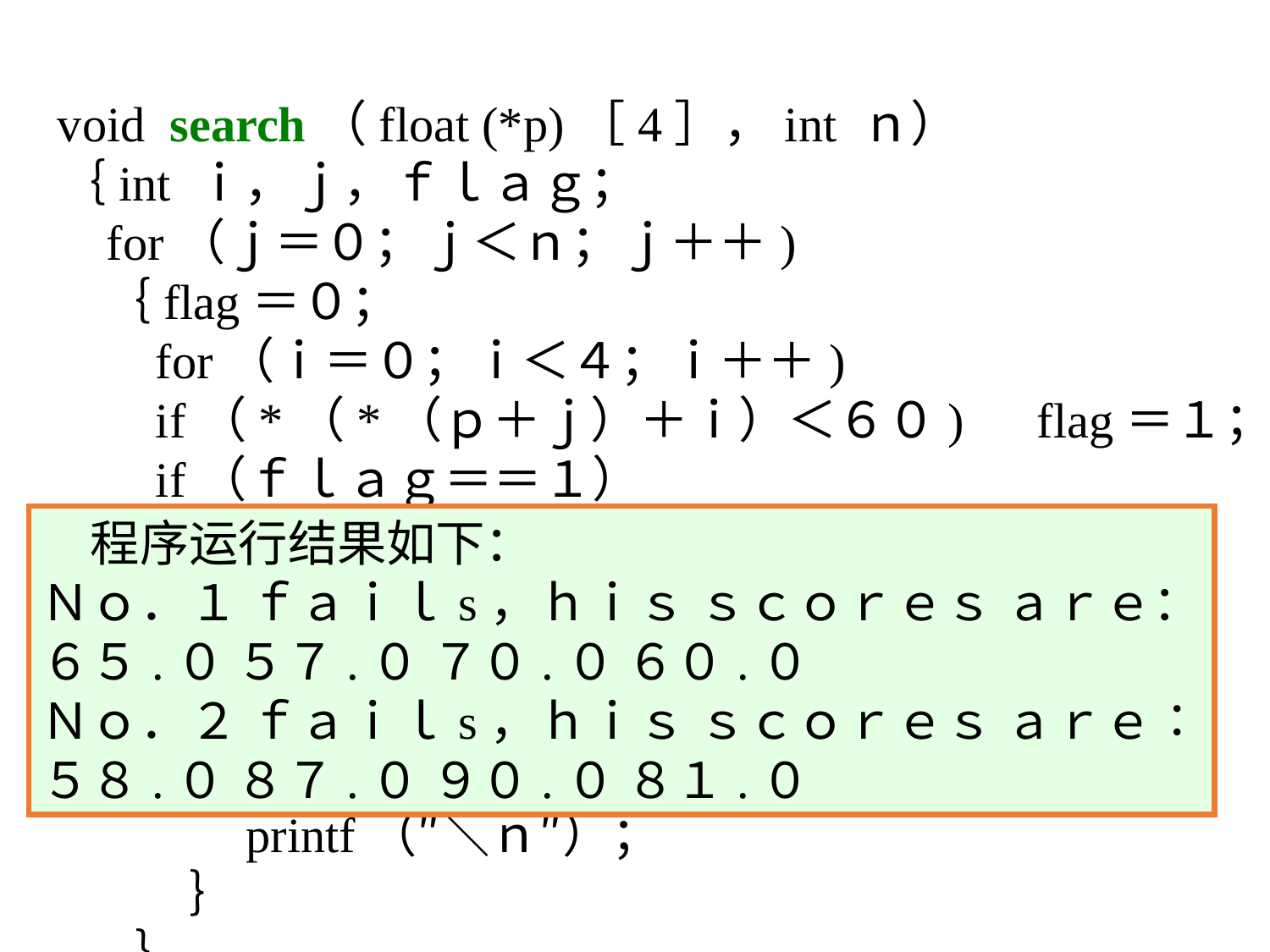

void  search（float (*p)［4］，int ｎ）
｛int ｉ，ｊ，ｆｌａｇ；
    for（ｊ＝０；ｊ＜ｎ；ｊ＋＋)
   ｛flag＝０；
        for（ｉ＝０；ｉ＜４；ｉ＋＋)
        if（*（*（ｐ＋ｊ）＋ｉ）＜６０)　flag＝１；
        if（ｆｌａｇ＝＝１）
           { printf("No.%d fails，his scores are:＼n"，j+1);
      　　 for（ｉ＝０；ｉ＜４；ｉ＋＋）
               printf（″%５.１ｆ″，*(*(ｐ＋ｊ)＋ｉ))；
      　　printf（″＼ｎ″）；
　　   ｝
      ｝
｝
　程序运行结果如下：
Ｎｏ．１ ｆａｉｌs，ｈｉｓ ｓｃｏｒｅｓ ａｒｅ：
６５.０ ５７.０ ７０.０ ６０.０
Ｎｏ．２ ｆａｉｌs，ｈｉｓ ｓｃｏｒｅｓ ａｒｅ∶
５８.０ ８７.０ ９０.０ ８１.０